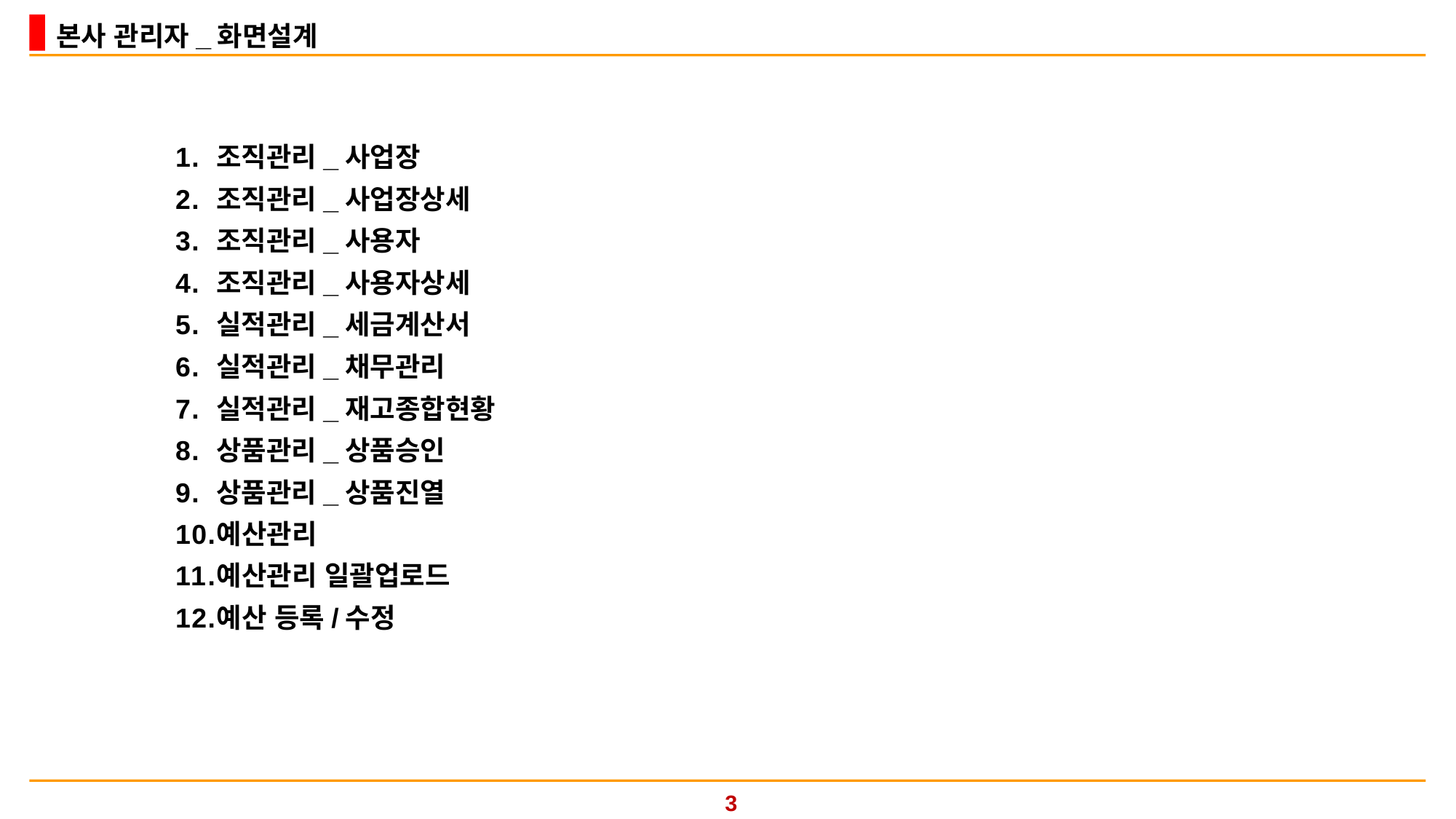

본사 관리자_화면설계
조직관리_사업장
조직관리_사업장상세
조직관리_사용자
조직관리_사용자상세
실적관리_세금계산서
실적관리_채무관리
실적관리_재고종합현황
상품관리_상품승인
상품관리_상품진열
예산관리
예산관리 일괄업로드
예산 등록/수정